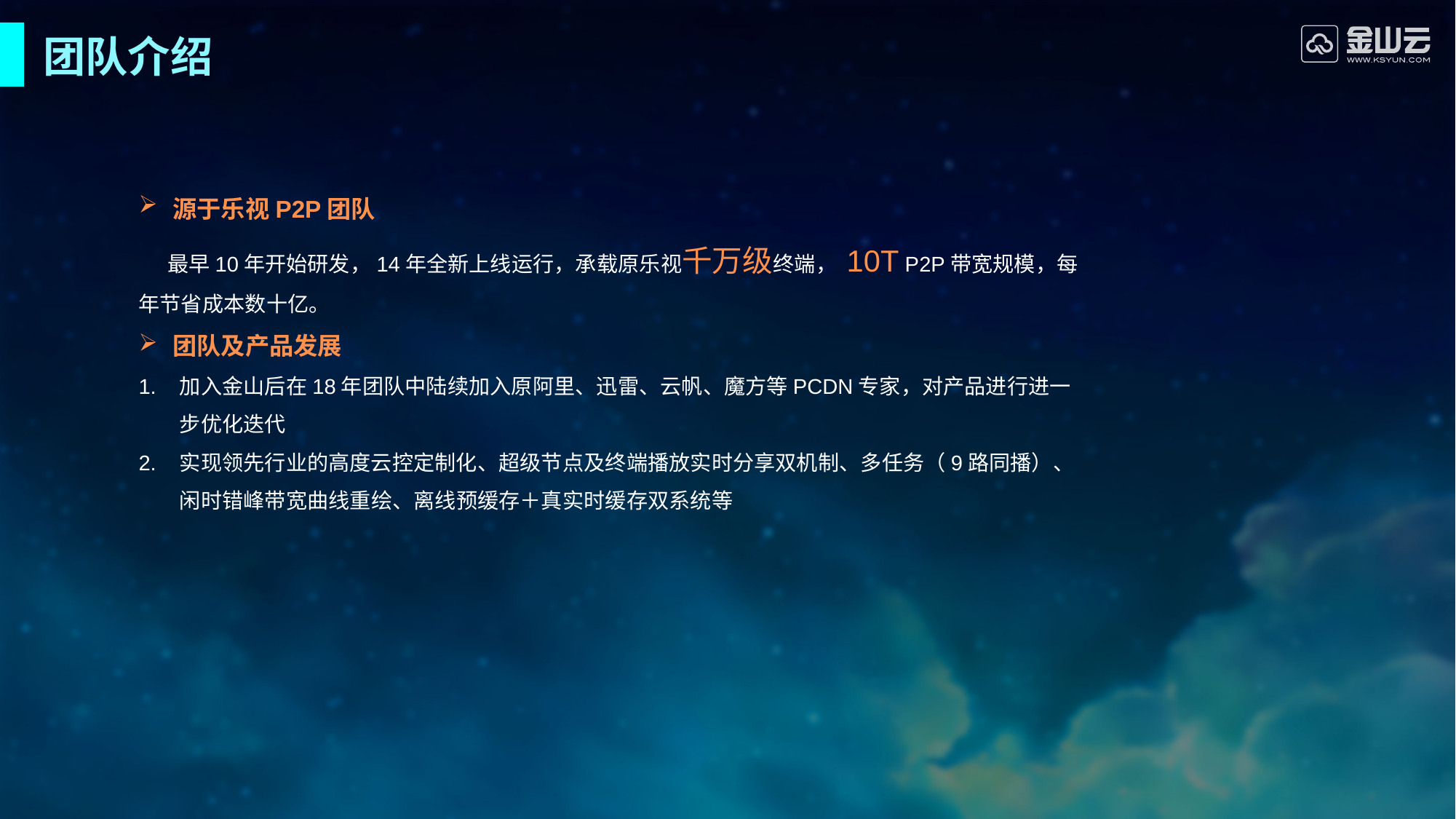

团队介绍
源于乐视P2P团队
     最早10年开始研发，14年全新上线运行，承载原乐视千万级终端， 10T P2P带宽规模，每年节省成本数十亿。
团队及产品发展
加入金山后在18年团队中陆续加入原阿里、迅雷、云帆、魔方等PCDN专家，对产品进行进一步优化迭代
实现领先行业的高度云控定制化、超级节点及终端播放实时分享双机制、多任务（9路同播）、闲时错峰带宽曲线重绘、离线预缓存＋真实时缓存双系统等